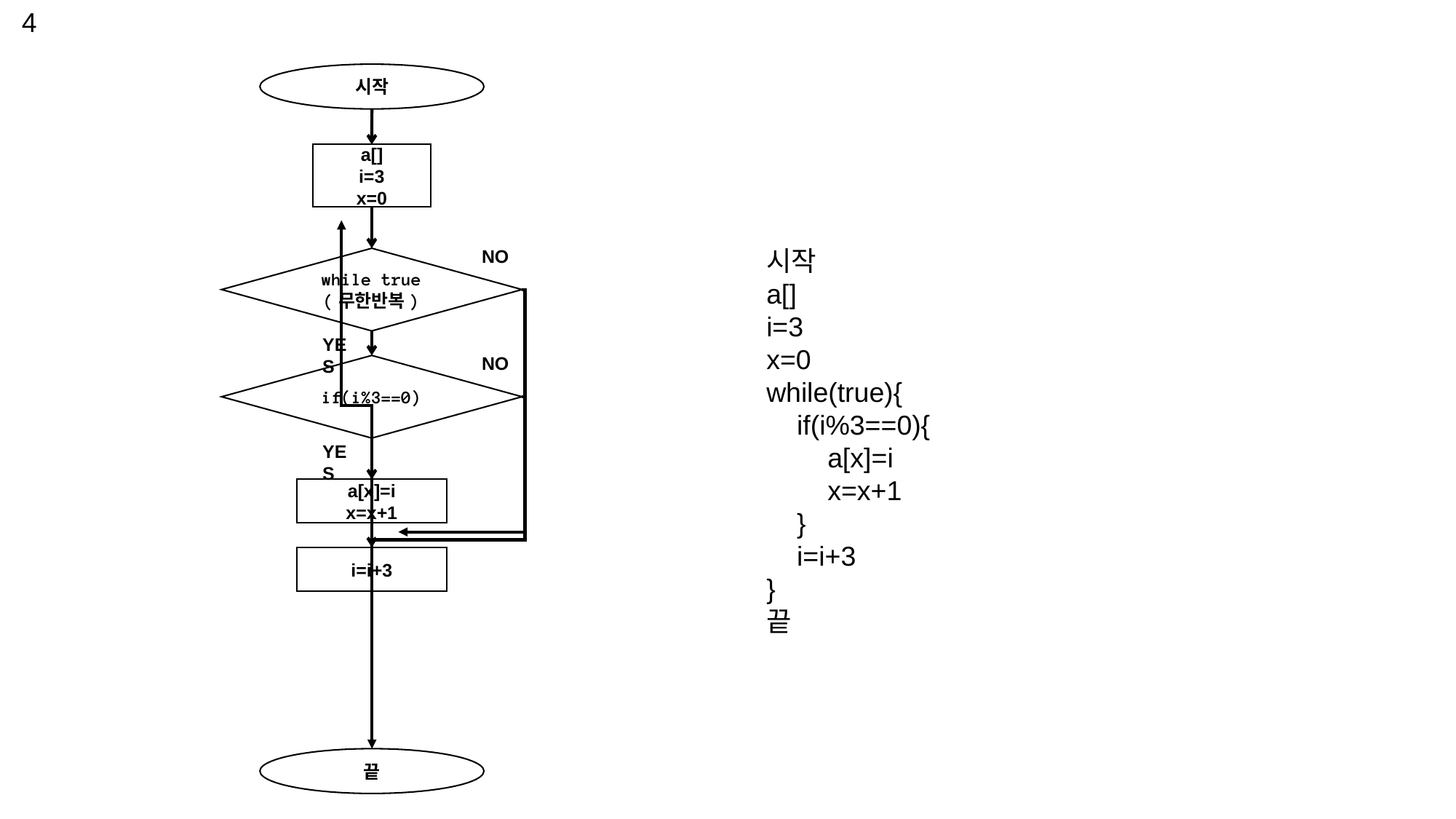

4
시작
a[]
i=3
x=0
시작
a[]
i=3
x=0
while(true){
    if(i%3==0){
        a[x]=i
        x=x+1
    }
    i=i+3
}
끝
NO
while true
(무한반복)
YES
NO
if(i%3==0)
YES
a[x]=i
x=x+1
i=i+3
끝